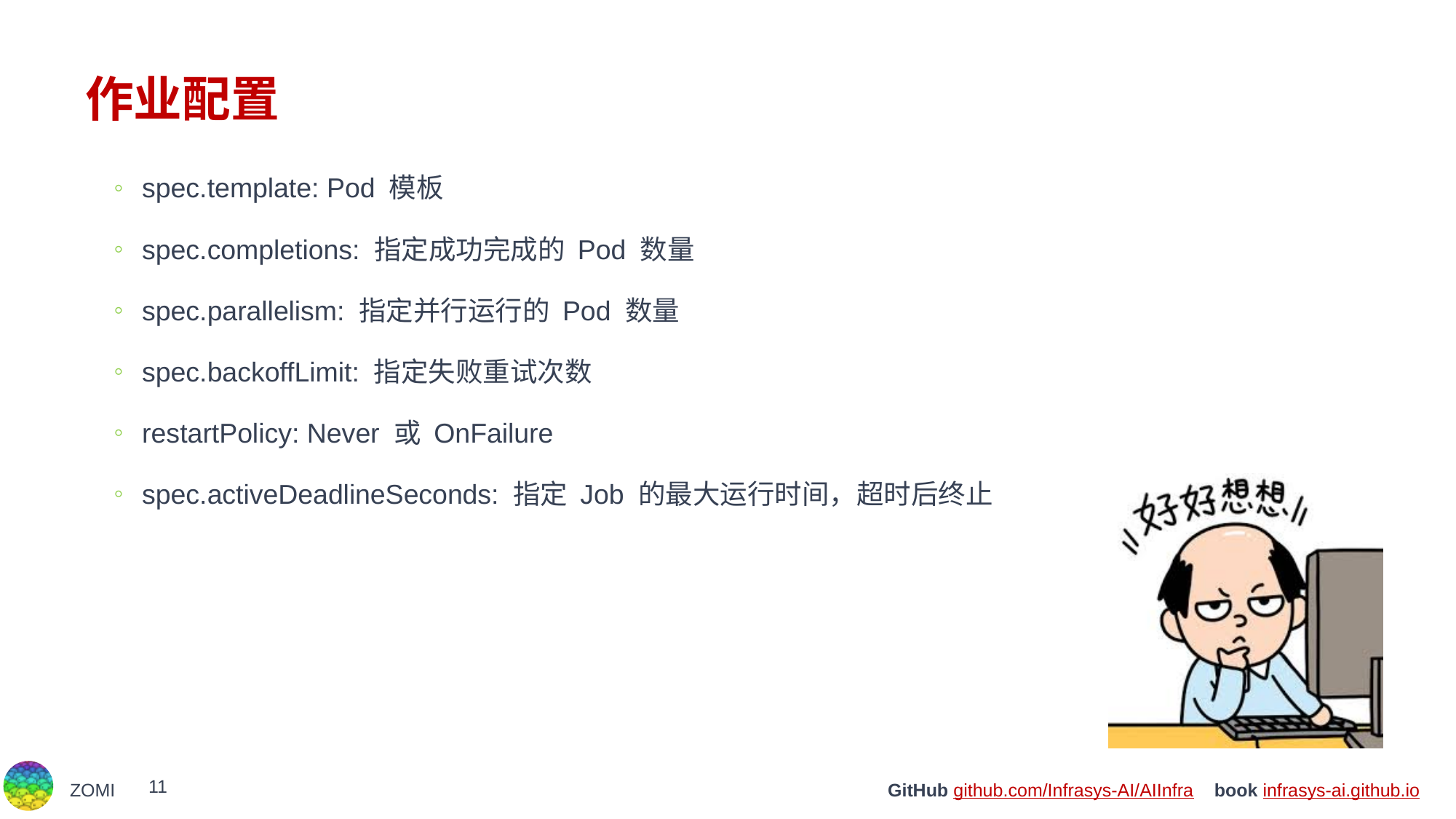

# 作业配置
spec.template: Pod 模板
spec.completions: 指定成功完成的 Pod 数量
spec.parallelism: 指定并行运行的 Pod 数量
spec.backoffLimit: 指定失败重试次数
restartPolicy: Never 或 OnFailure
spec.activeDeadlineSeconds: 指定 Job 的最大运行时间，超时后终止